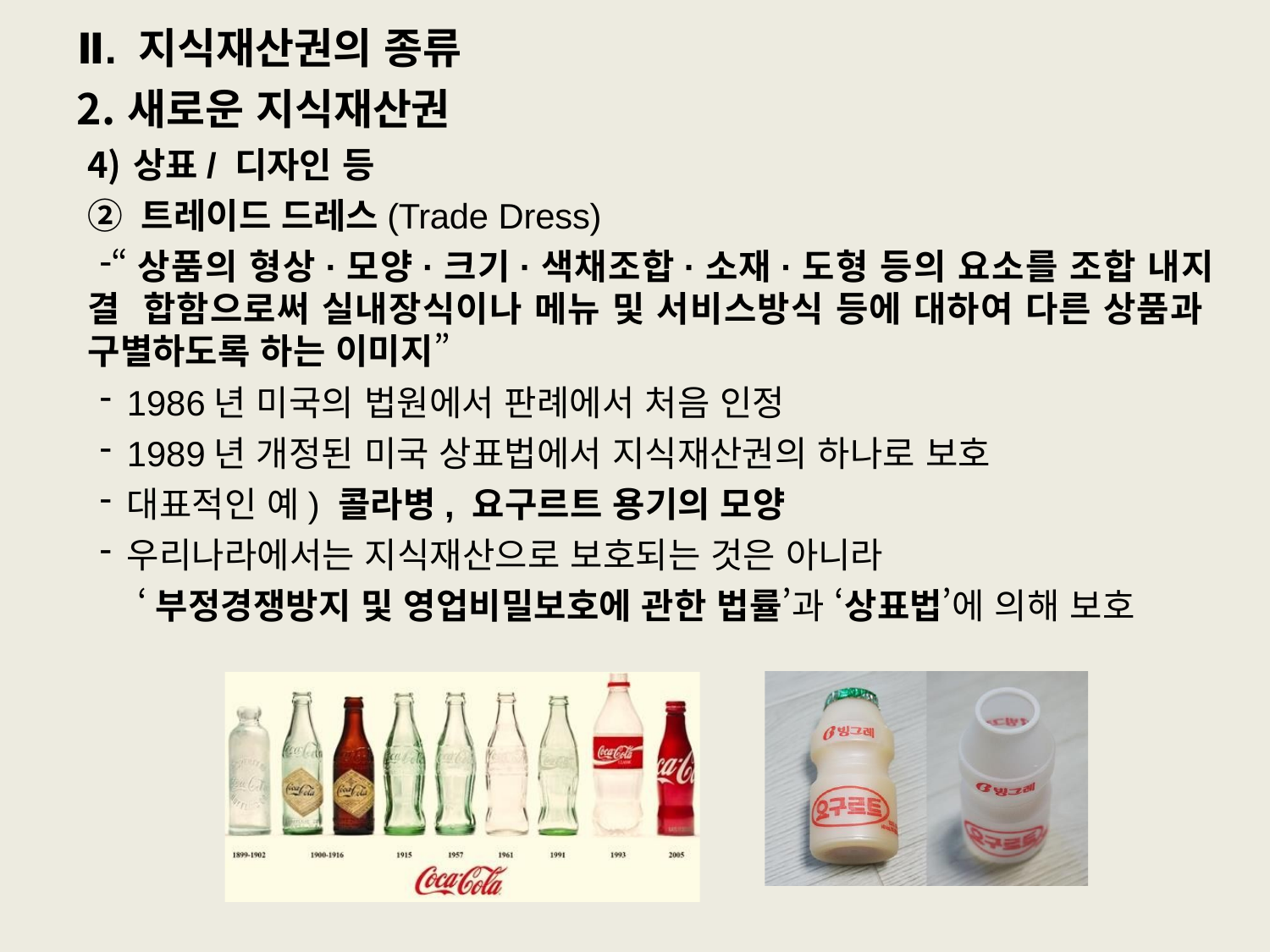

# Ⅱ. 지식재산권의 종류
새로운 지식재산권
상표/ 디자인 등
② 트레이드 드레스(Trade Dress)
“상품의 형상·모양·크기·색채조합·소재·도형 등의 요소를 조합 내지 결  합함으로써 실내장식이나 메뉴 및 서비스방식 등에 대하여 다른 상품과  구별하도록 하는 이미지”
1986년 미국의 법원에서 판례에서 처음 인정
1989년 개정된 미국 상표법에서 지식재산권의 하나로 보호
대표적인 예) 콜라병, 요구르트 용기의 모양
우리나라에서는 지식재산으로 보호되는 것은 아니라
‘부정경쟁방지 및 영업비밀보호에 관한 법률’과 ‘상표법’에 의해 보호